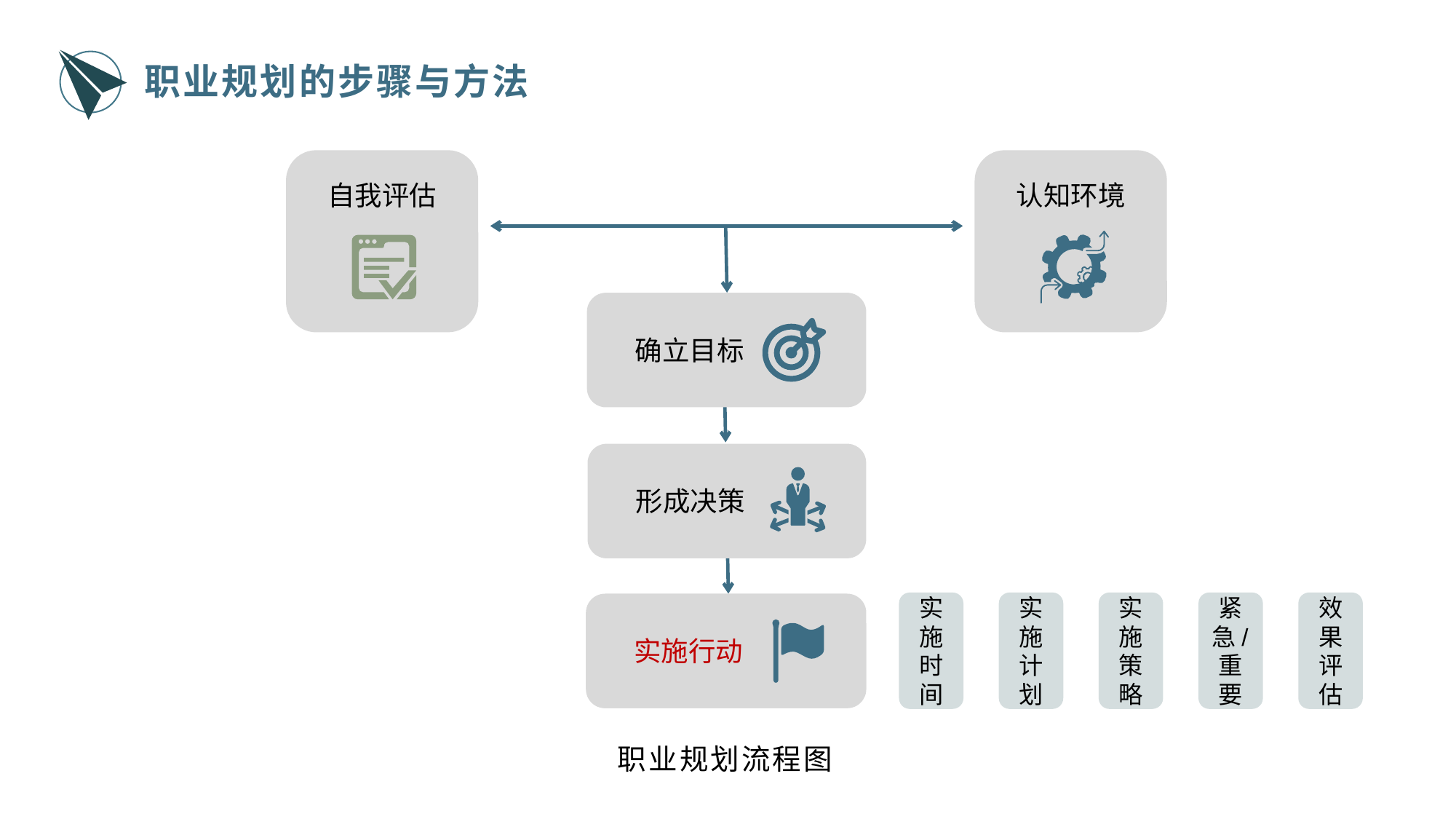

职业规划的步骤与方法

自我评估

认知环境

确立目标

形成决策
实施
时间

实施
计划

实施
策略

紧急/重要

效果评估

实施行动
职业规划流程图